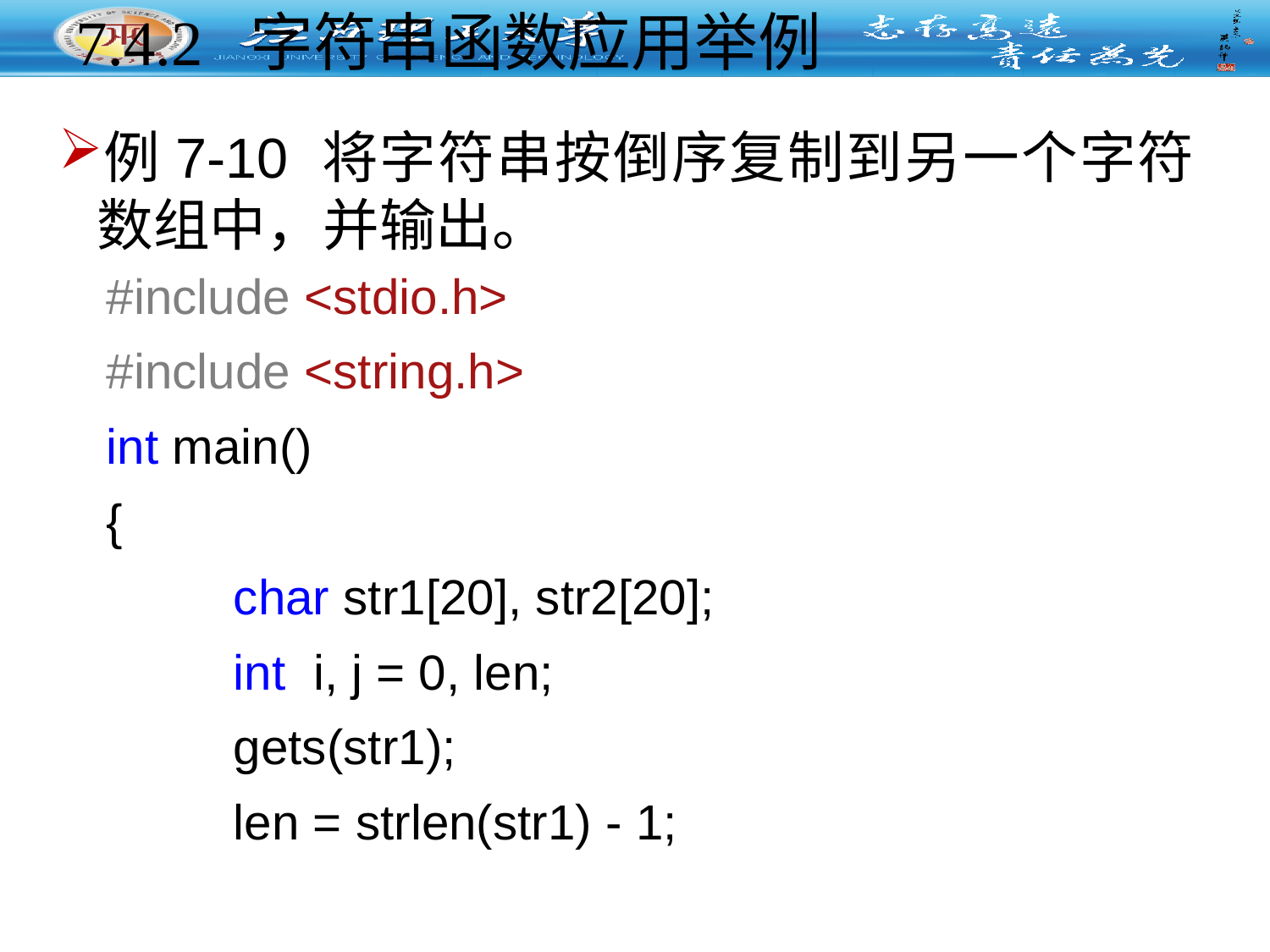

# 7.4.2  字符串函数应用举例
例7-10 将字符串按倒序复制到另一个字符数组中，并输出。
#include <stdio.h>
#include <string.h>
int main()
{
 	char str1[20], str2[20];
 	int  i, j = 0, len;
 	gets(str1);
 	len = strlen(str1) - 1;